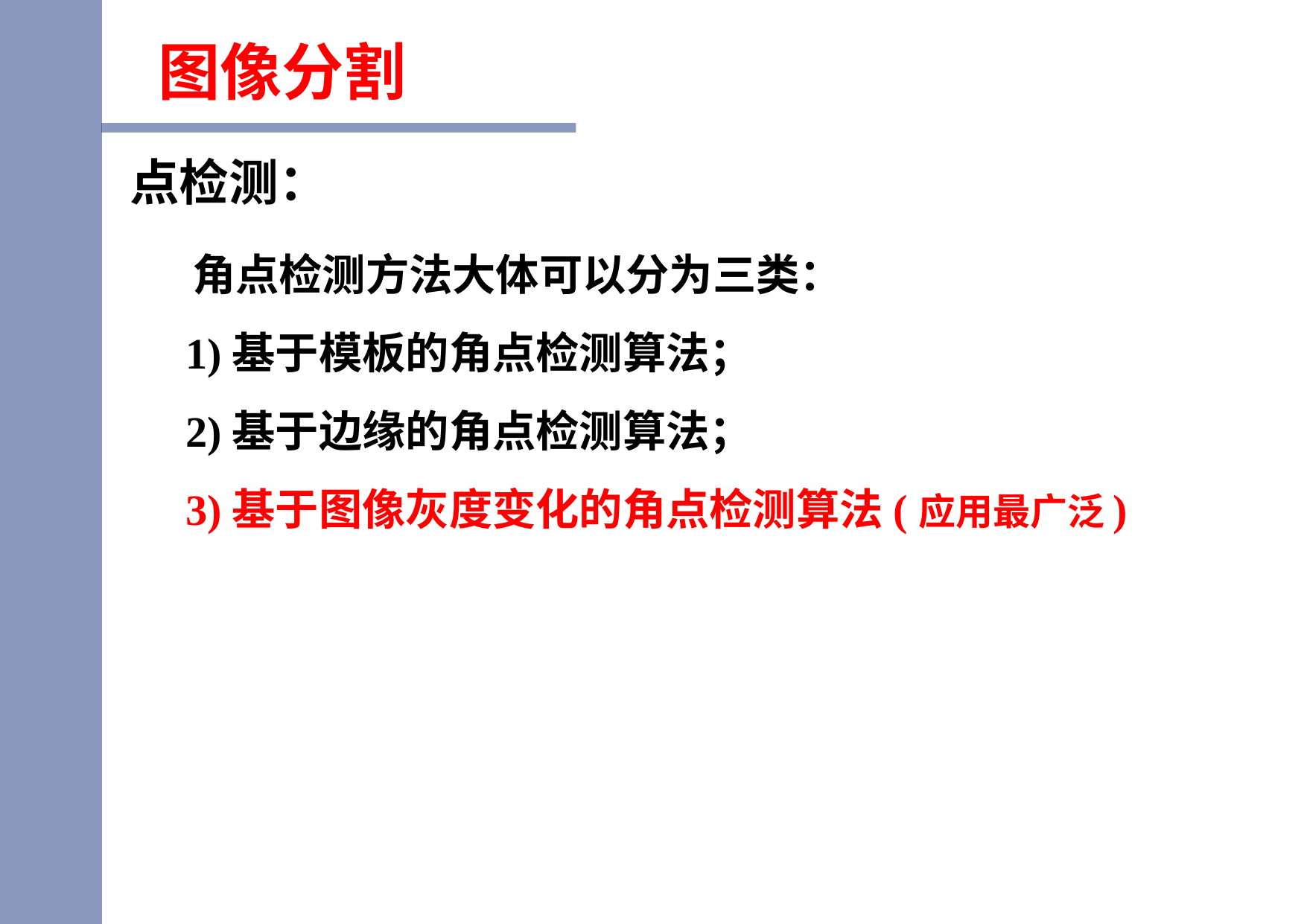

图像分割
点检测：
    角点检测方法大体可以分为三类：
    1)基于模板的角点检测算法；
    2)基于边缘的角点检测算法；
    3)基于图像灰度变化的角点检测算法(应用最广泛)